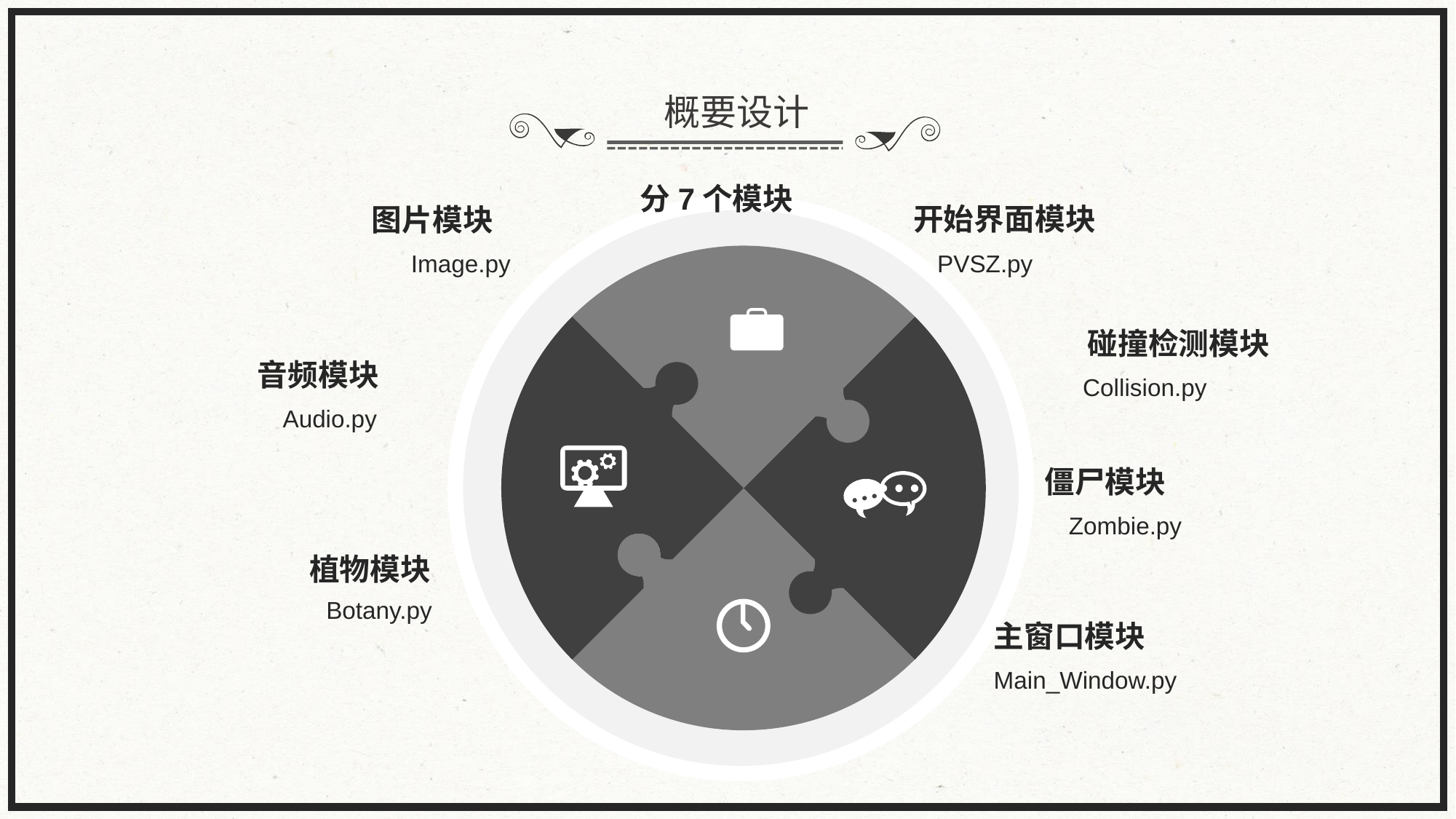

概要设计

分7个模块
开始界面模块

图片模块

Image.py
PVSZ.py

碰撞检测模块
音频模块
Collision.py
Audio.py

僵尸模块

Zombie.py
植物模块
Botany.py

主窗口模块
Main_Window.py